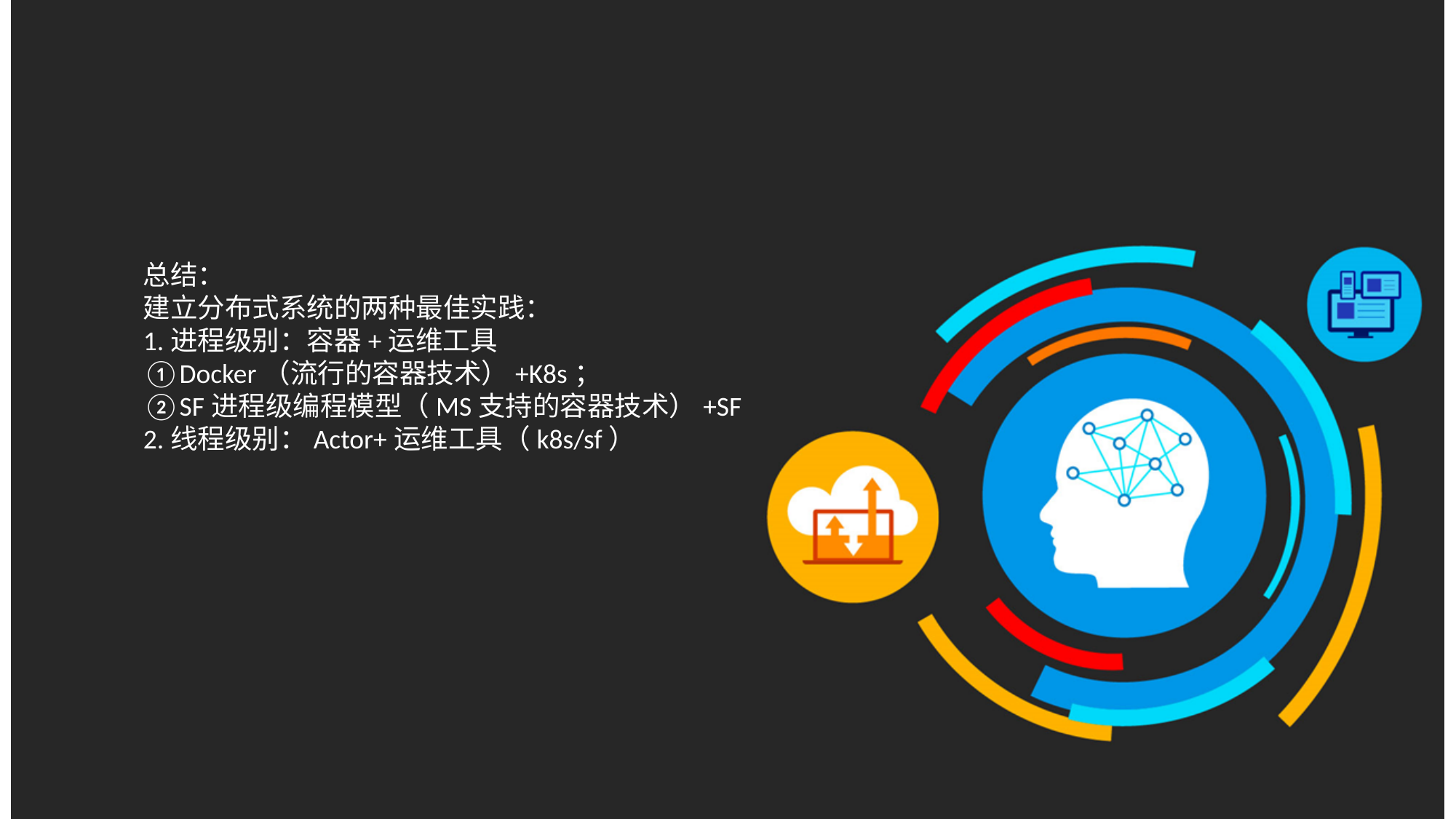

总结：
建立分布式系统的两种最佳实践：
1.进程级别：容器+运维工具
①Docker（流行的容器技术）+K8s；
②SF进程级编程模型（MS支持的容器技术）+SF
2.线程级别：Actor+运维工具（k8s/sf）